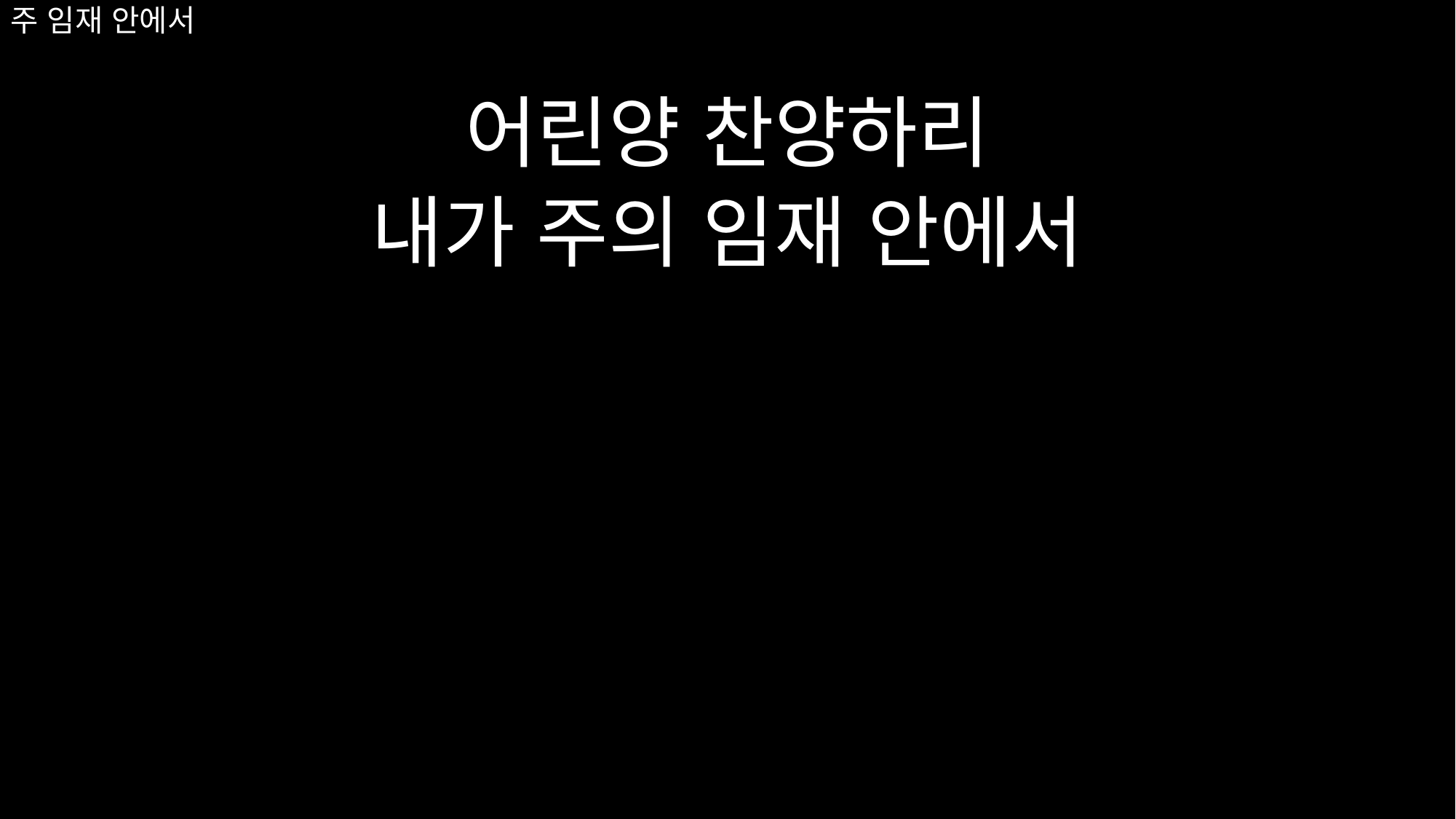

# 주 임재 안에서
어린양 찬양하리
내가 주의 임재 안에서